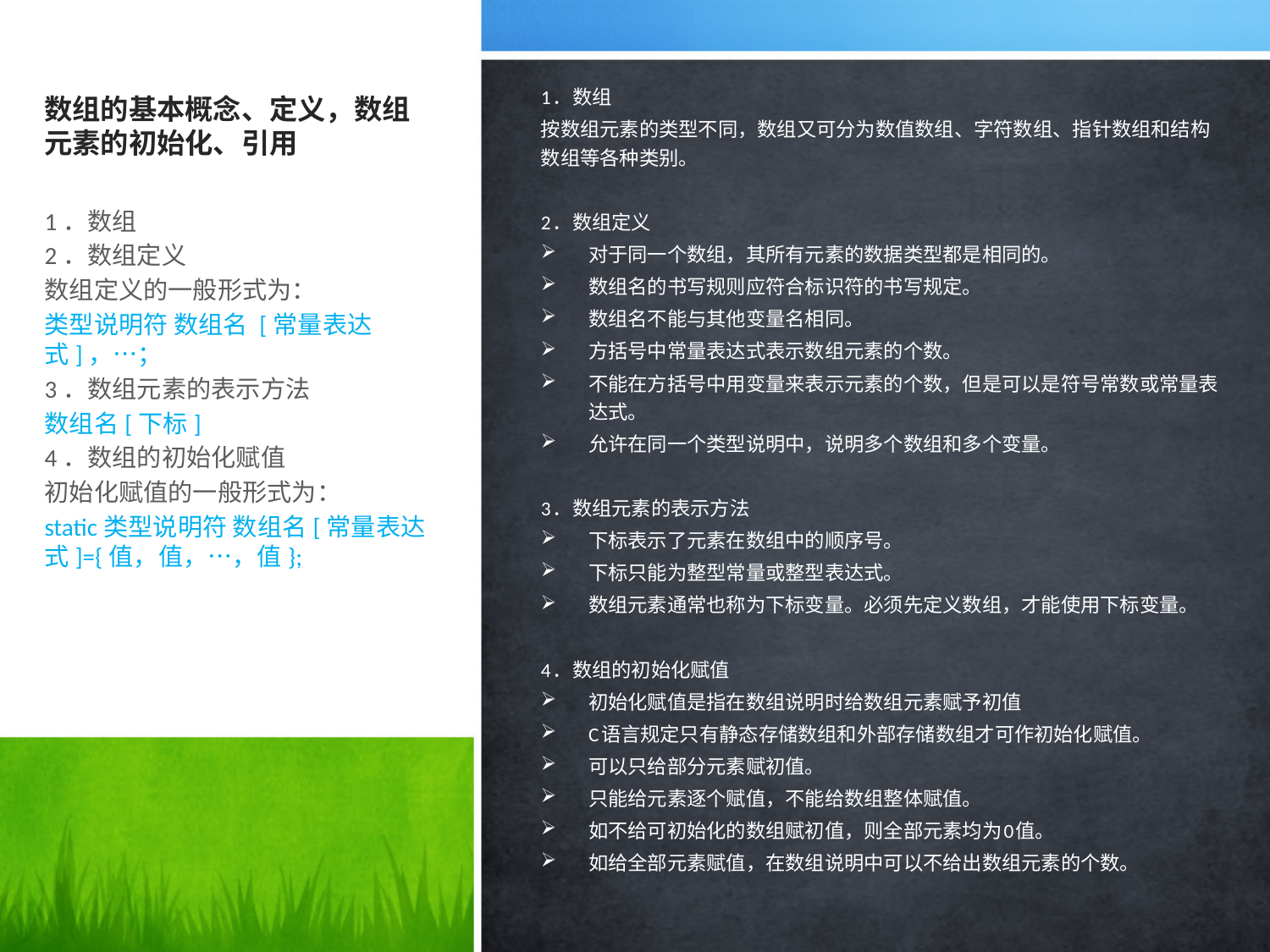

1．数组
按数组元素的类型不同，数组又可分为数值数组、字符数组、指针数组和结构数组等各种类别。

2．数组定义
对于同一个数组，其所有元素的数据类型都是相同的。
数组名的书写规则应符合标识符的书写规定。
数组名不能与其他变量名相同。
方括号中常量表达式表示数组元素的个数。
不能在方括号中用变量来表示元素的个数，但是可以是符号常数或常量表达式。
允许在同一个类型说明中，说明多个数组和多个变量。

3．数组元素的表示方法
下标表示了元素在数组中的顺序号。
下标只能为整型常量或整型表达式。
数组元素通常也称为下标变量。必须先定义数组，才能使用下标变量。

4．数组的初始化赋值
初始化赋值是指在数组说明时给数组元素赋予初值
C语言规定只有静态存储数组和外部存储数组才可作初始化赋值。
可以只给部分元素赋初值。
只能给元素逐个赋值，不能给数组整体赋值。
如不给可初始化的数组赋初值，则全部元素均为0值。
如给全部元素赋值，在数组说明中可以不给出数组元素的个数。

# 数组的基本概念、定义，数组元素的初始化、引用
1．数组
2．数组定义
数组定义的一般形式为：
类型说明符 数组名 [常量表达式]，…；
3．数组元素的表示方法
数组名[下标]
4．数组的初始化赋值
初始化赋值的一般形式为：
static类型说明符 数组名[常量表达式]={值，值，…，值};